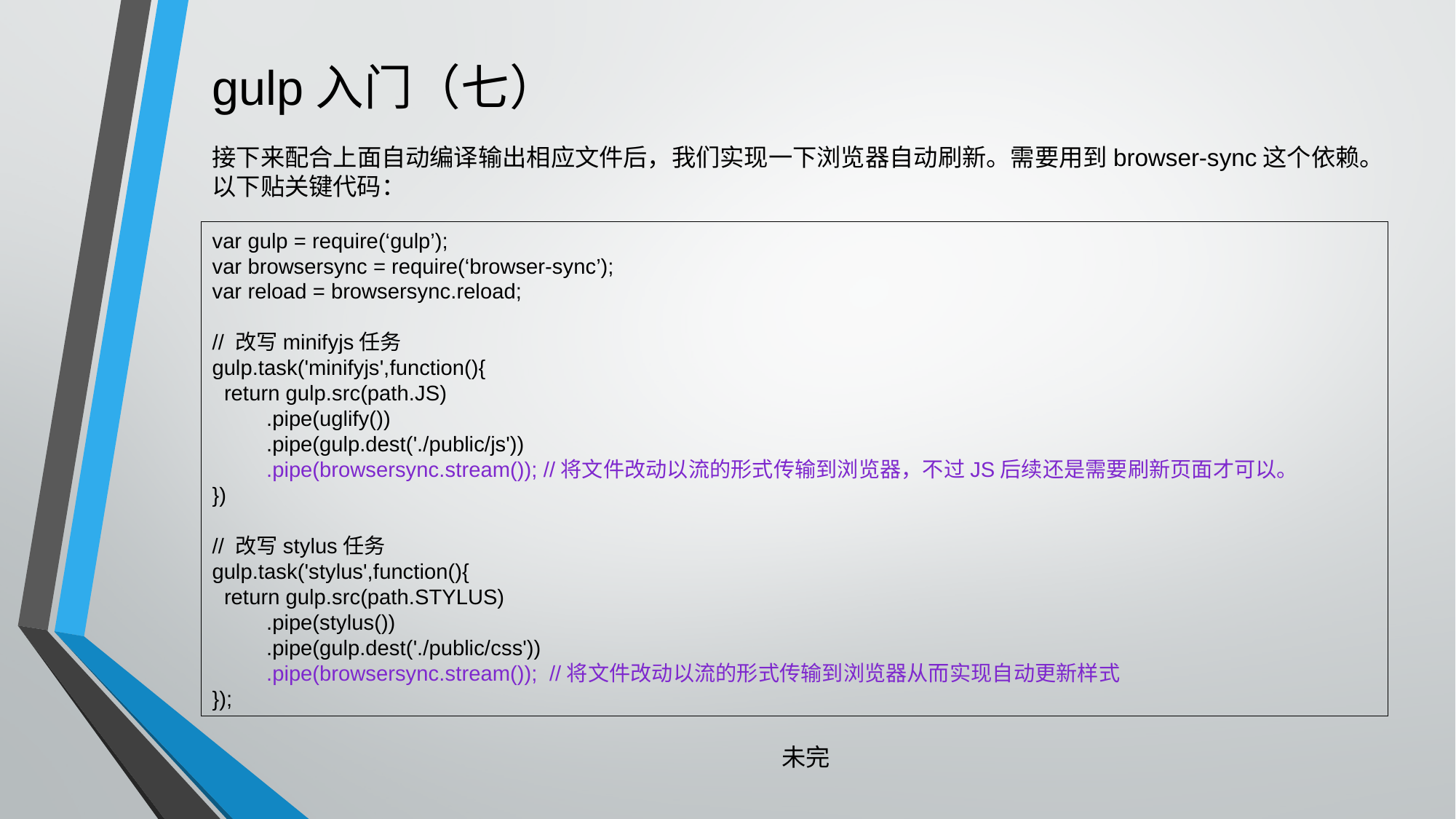

gulp入门（七）

接下来配合上面自动编译输出相应文件后，我们实现一下浏览器自动刷新。需要用到browser-sync这个依赖。以下贴关键代码：
var gulp = require(‘gulp’);
var browsersync = require(‘browser-sync’);
var reload = browsersync.reload;

// 改写minifyjs任务
gulp.task('minifyjs',function(){
  return gulp.src(path.JS)
         .pipe(uglify())
         .pipe(gulp.dest('./public/js'))
         .pipe(browsersync.stream()); //将文件改动以流的形式传输到浏览器，不过JS后续还是需要刷新页面才可以。
})

// 改写stylus任务
gulp.task('stylus',function(){
  return gulp.src(path.STYLUS)
         .pipe(stylus())
         .pipe(gulp.dest('./public/css'))
         .pipe(browsersync.stream());  //将文件改动以流的形式传输到浏览器从而实现自动更新样式
});
未完